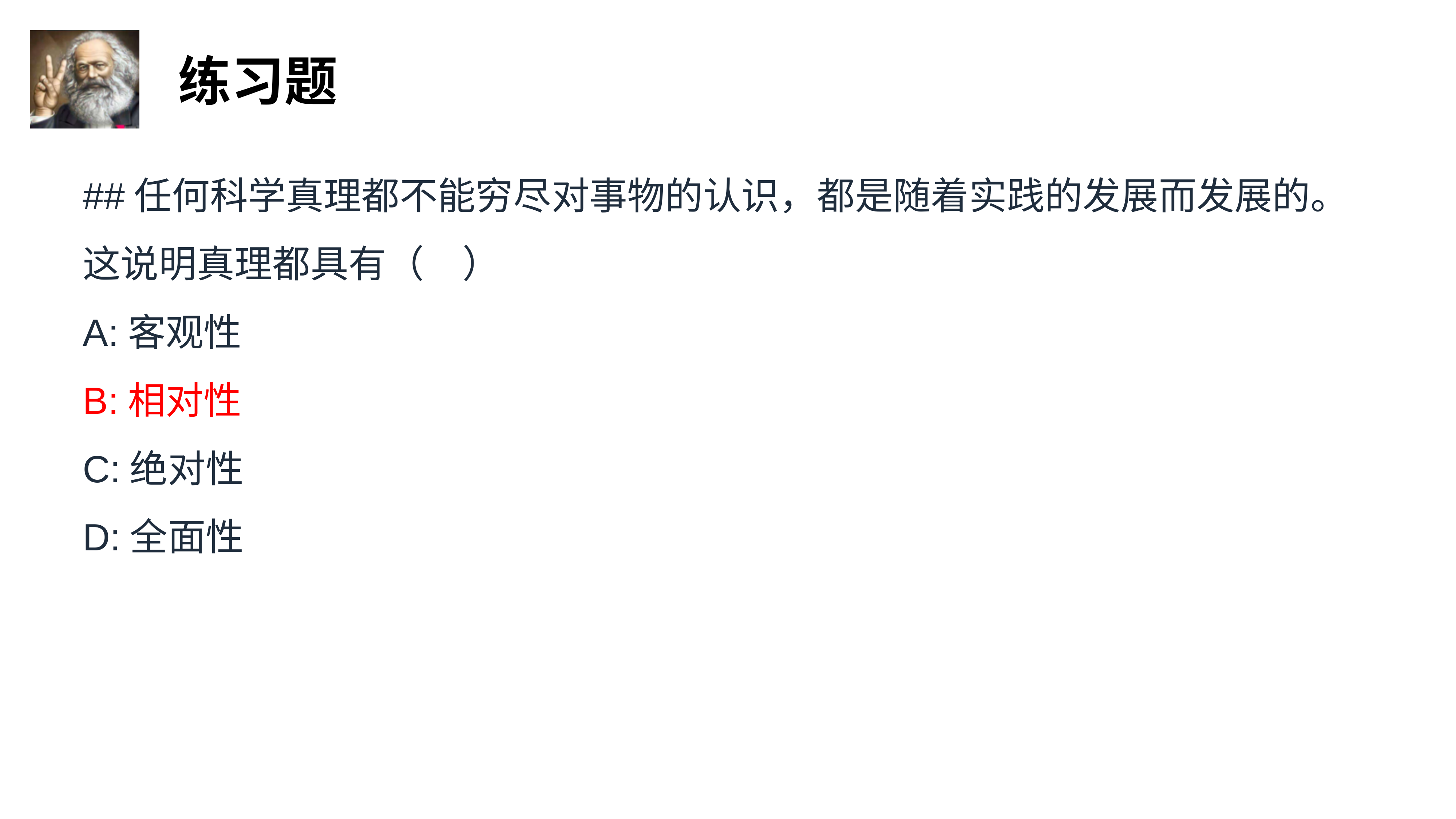

##任何科学真理都不能穷尽对事物的认识，都是随着实践的发展而发展的。
这说明真理都具有（　）
A:客观性
B:相对性
C:绝对性
D:全面性